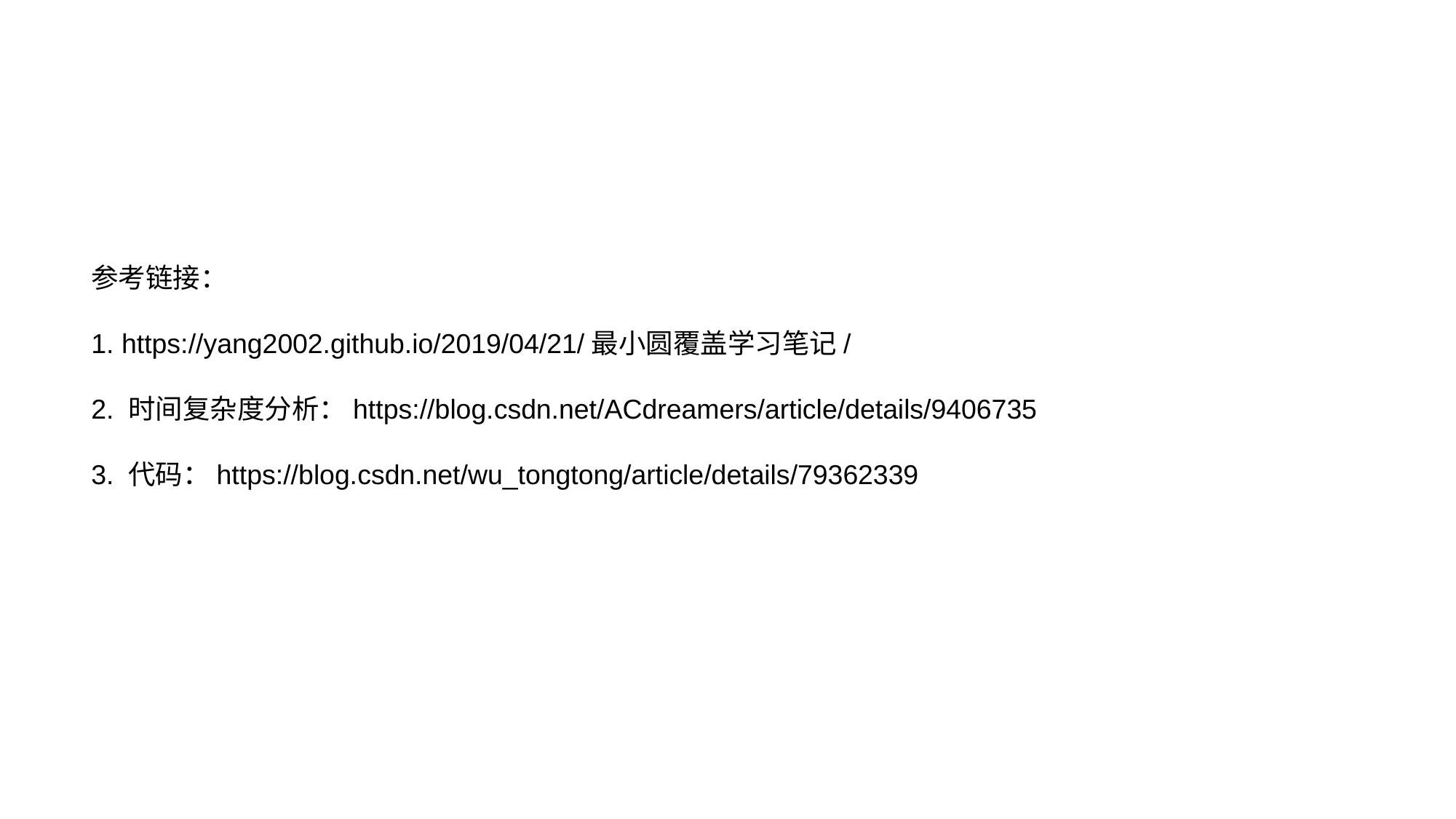

参考链接：

1. https://yang2002.github.io/2019/04/21/最小圆覆盖学习笔记/

2. 时间复杂度分析：https://blog.csdn.net/ACdreamers/article/details/9406735

3. 代码：https://blog.csdn.net/wu_tongtong/article/details/79362339